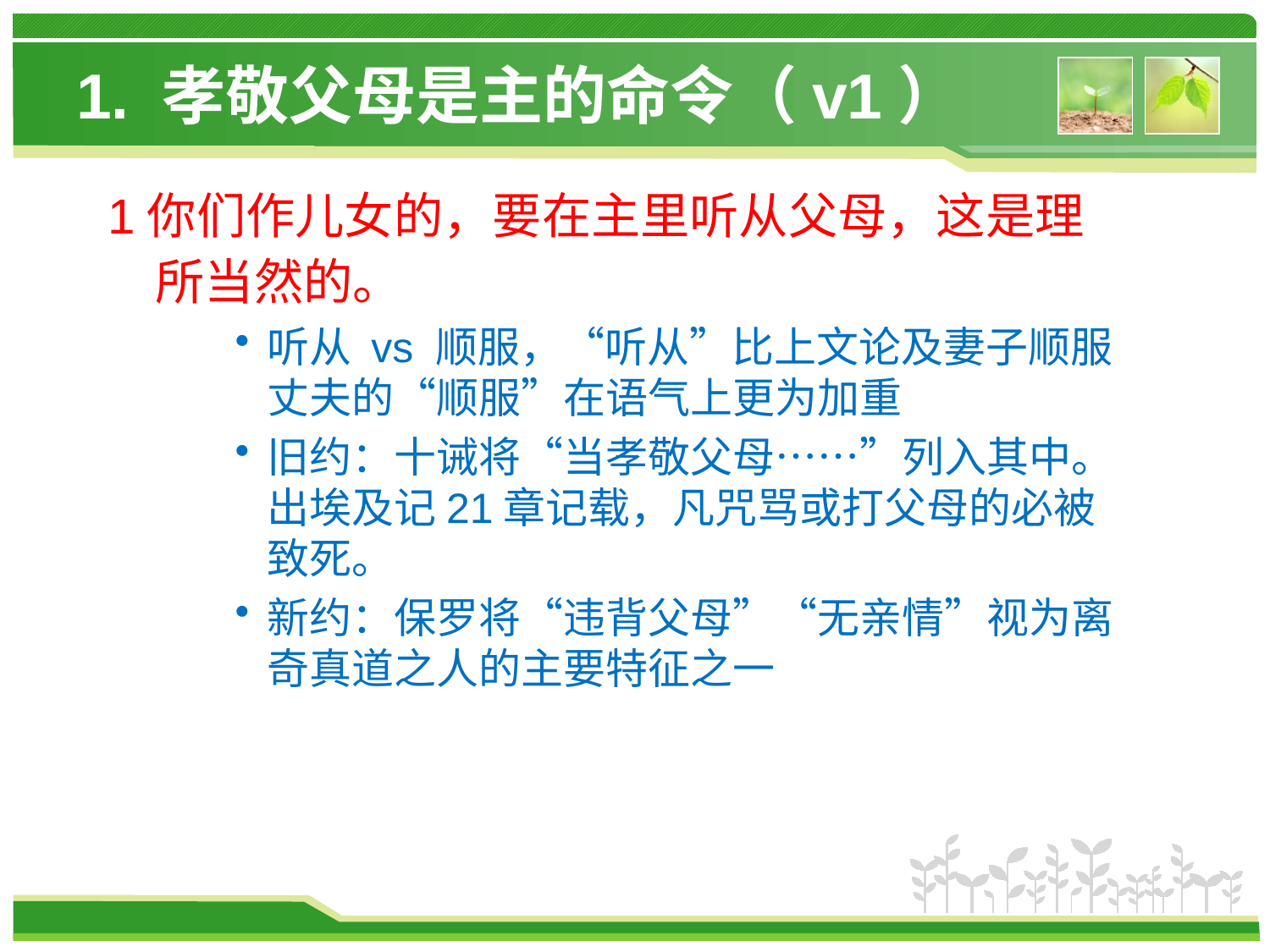

# 1. 孝敬父母是主的命令（v1）
1你们作儿女的，要在主里听从父母，这是理所当然的。
听从 vs 顺服，“听从”比上文论及妻子顺服丈夫的“顺服”在语气上更为加重
旧约：十诫将“当孝敬父母……”列入其中。出埃及记21章记载，凡咒骂或打父母的必被致死。
新约：保罗将“违背父母”“无亲情”视为离奇真道之人的主要特征之一